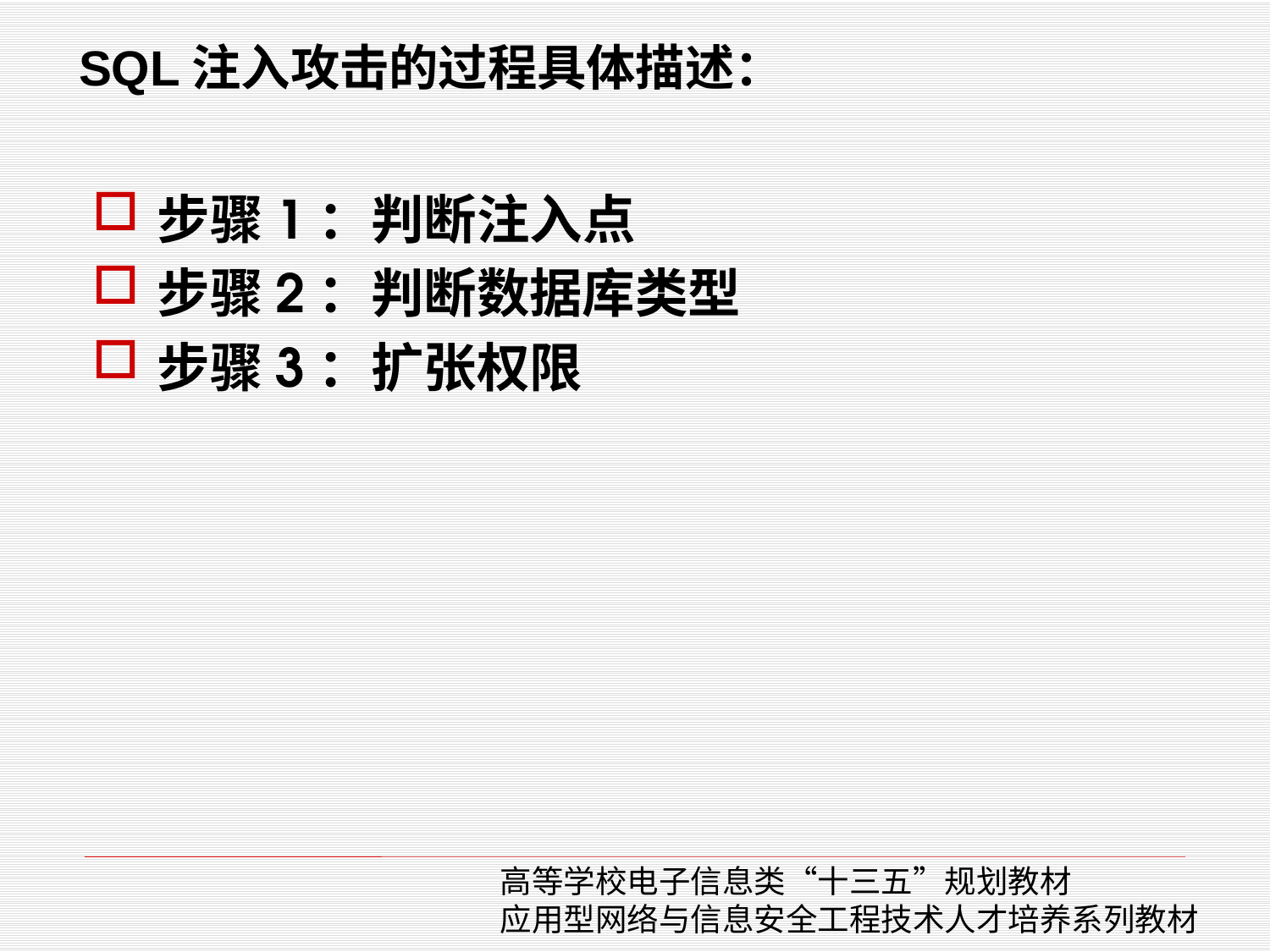

SQL注入攻击的过程具体描述：
步骤1：判断注入点
步骤2：判断数据库类型
步骤3：扩张权限

高等学校电子信息类“十三五”规划教材
应用型网络与信息安全工程技术人才培养系列教材